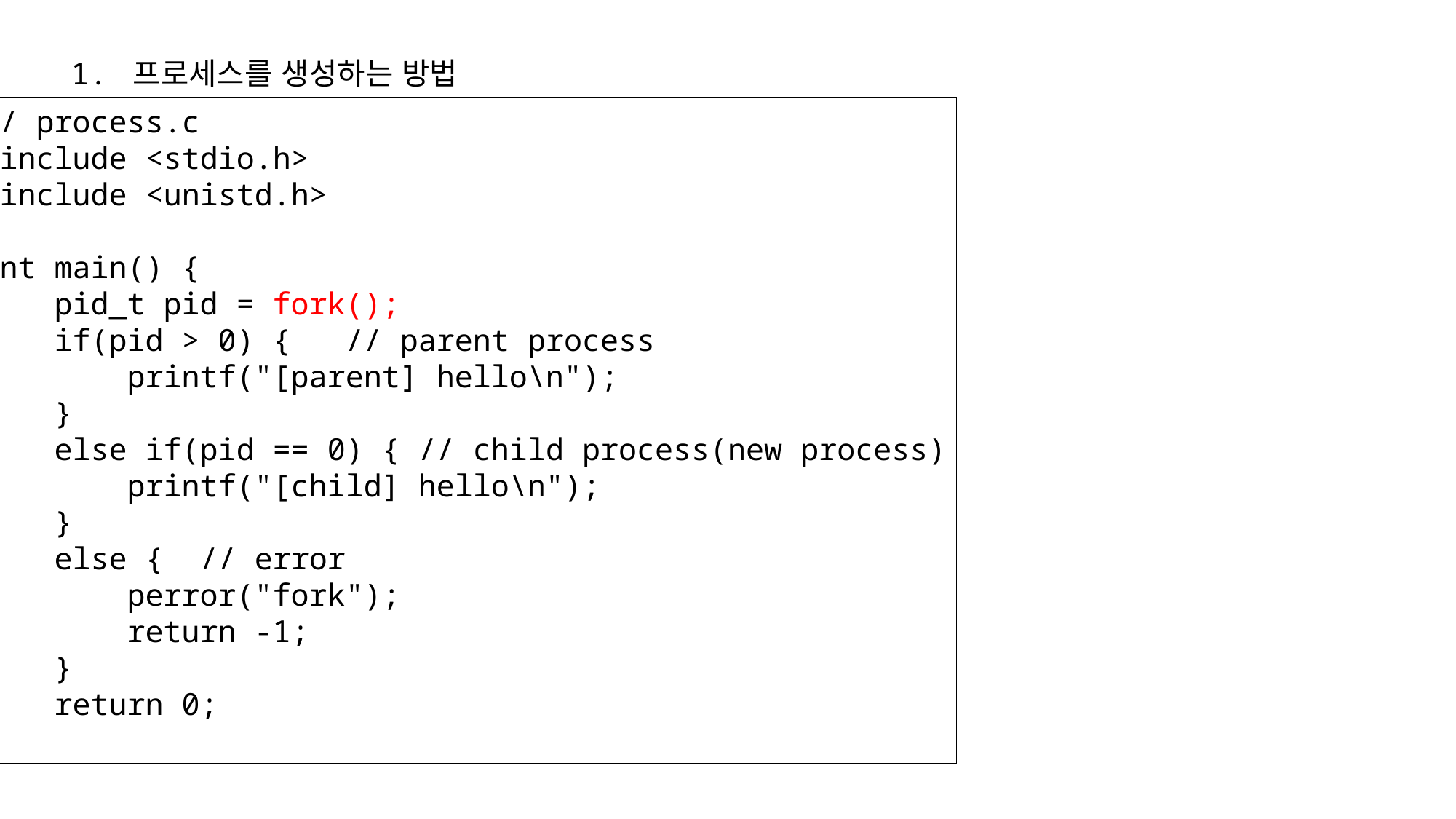

1. 프로세스를 생성하는 방법
// process.c
#include <stdio.h>
#include <unistd.h>

int main() {
    pid_t pid = fork();
    if(pid > 0) {   // parent process
        printf("[parent] hello\n");
    }
    else if(pid == 0) { // child process(new process)
        printf("[child] hello\n");
    }
    else {  // error
        perror("fork");
        return -1;
    }
    return 0;
}